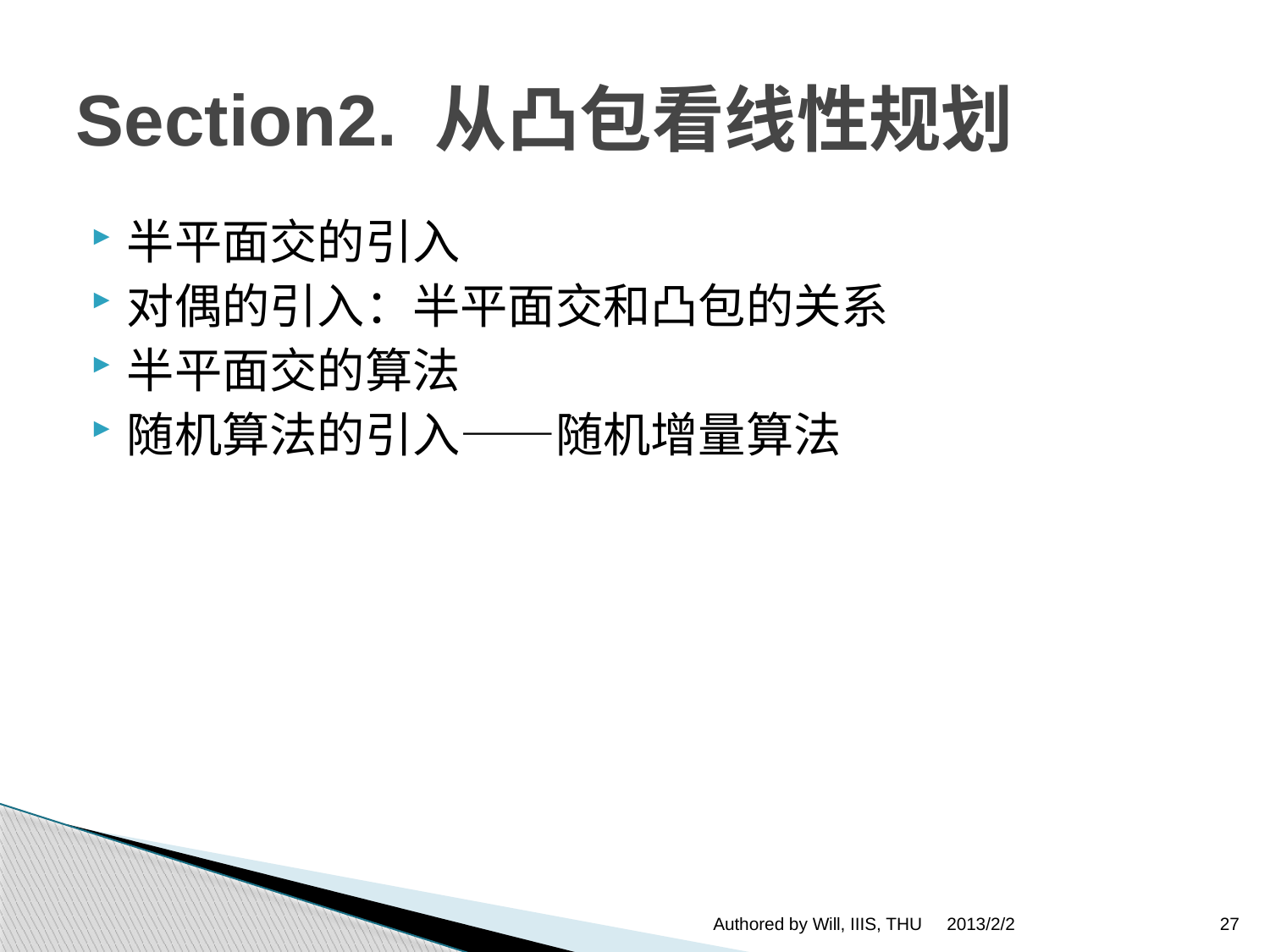

# Section2. 从凸包看线性规划
半平面交的引入
对偶的引入：半平面交和凸包的关系
半平面交的算法
随机算法的引入——随机增量算法
Authored by Will, IIIS, THU
2013/2/2
27